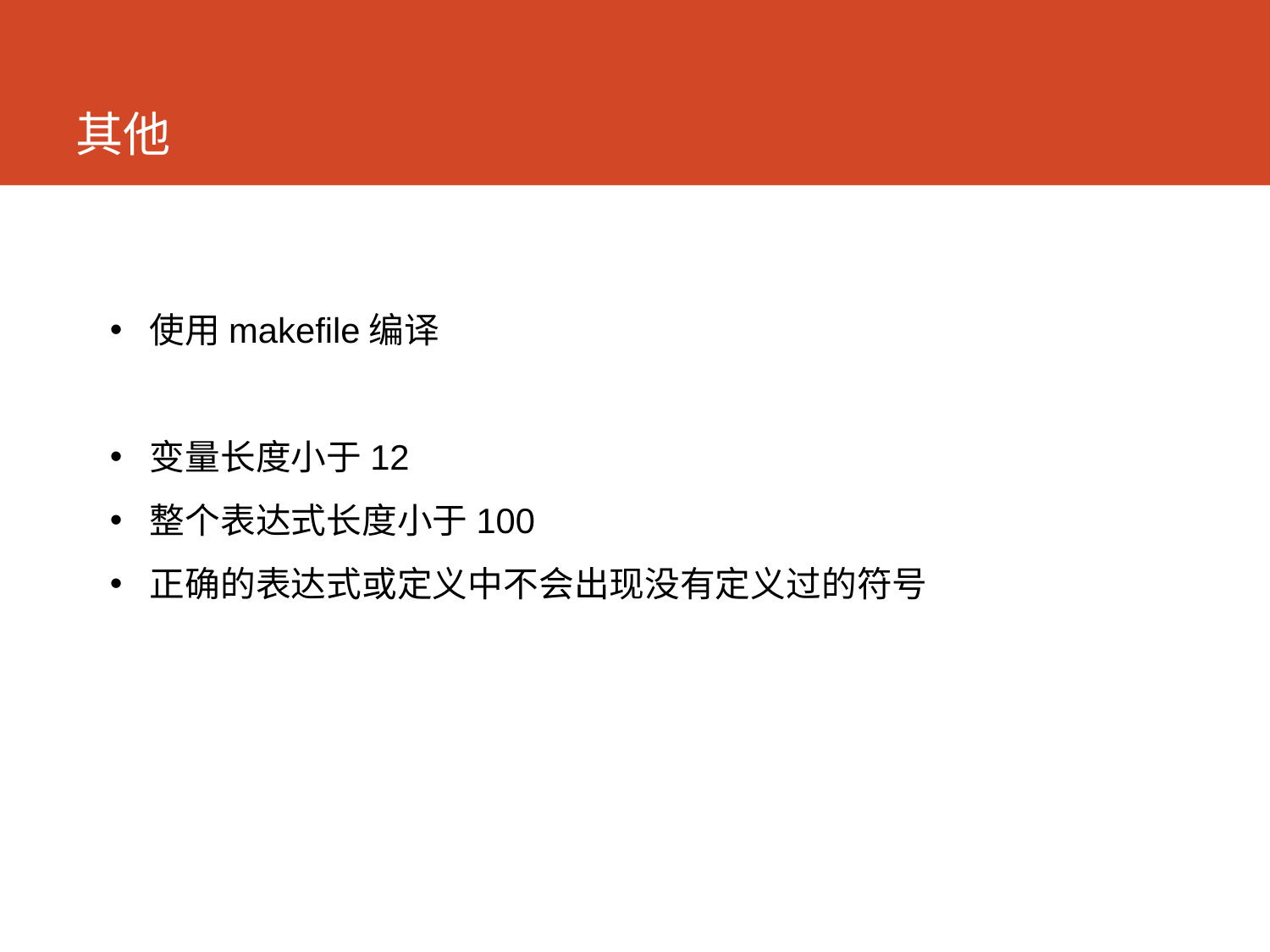

# 其他
使用makefile编译

变量长度小于12
整个表达式长度小于100
正确的表达式或定义中不会出现没有定义过的符号